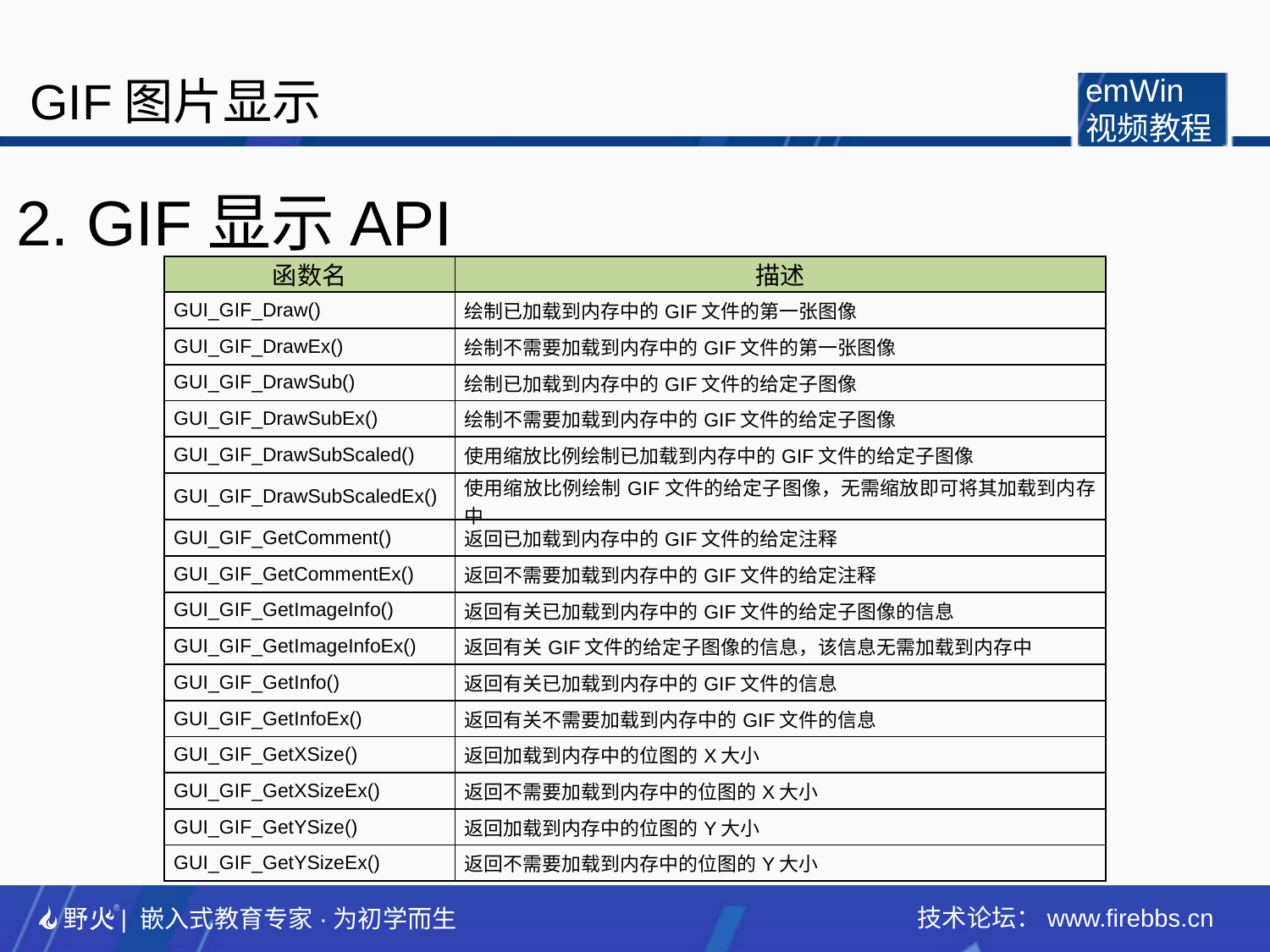

GIF图片显示
emWin
视频教程
2. GIF显示API
| 函数名 | 描述 |
| --- | --- |
| GUI\_GIF\_Draw() | 绘制已加载到内存中的GIF文件的第一张图像 |
| GUI\_GIF\_DrawEx() | 绘制不需要加载到内存中的GIF文件的第一张图像 |
| GUI\_GIF\_DrawSub() | 绘制已加载到内存中的GIF文件的给定子图像 |
| GUI\_GIF\_DrawSubEx() | 绘制不需要加载到内存中的GIF文件的给定子图像 |
| GUI\_GIF\_DrawSubScaled() | 使用缩放比例绘制已加载到内存中的GIF文件的给定子图像 |
| GUI\_GIF\_DrawSubScaledEx() | 使用缩放比例绘制GIF文件的给定子图像，无需缩放即可将其加载到内存中 |
| GUI\_GIF\_GetComment() | 返回已加载到内存中的GIF文件的给定注释 |
| GUI\_GIF\_GetCommentEx() | 返回不需要加载到内存中的GIF文件的给定注释 |
| GUI\_GIF\_GetImageInfo() | 返回有关已加载到内存中的GIF文件的给定子图像的信息 |
| GUI\_GIF\_GetImageInfoEx() | 返回有关GIF文件的给定子图像的信息，该信息无需加载到内存中 |
| GUI\_GIF\_GetInfo() | 返回有关已加载到内存中的GIF文件的信息 |
| GUI\_GIF\_GetInfoEx() | 返回有关不需要加载到内存中的GIF文件的信息 |
| GUI\_GIF\_GetXSize() | 返回加载到内存中的位图的X大小 |
| GUI\_GIF\_GetXSizeEx() | 返回不需要加载到内存中的位图的X大小 |
| GUI\_GIF\_GetYSize() | 返回加载到内存中的位图的Y大小 |
| GUI\_GIF\_GetYSizeEx() | 返回不需要加载到内存中的位图的Y大小 |